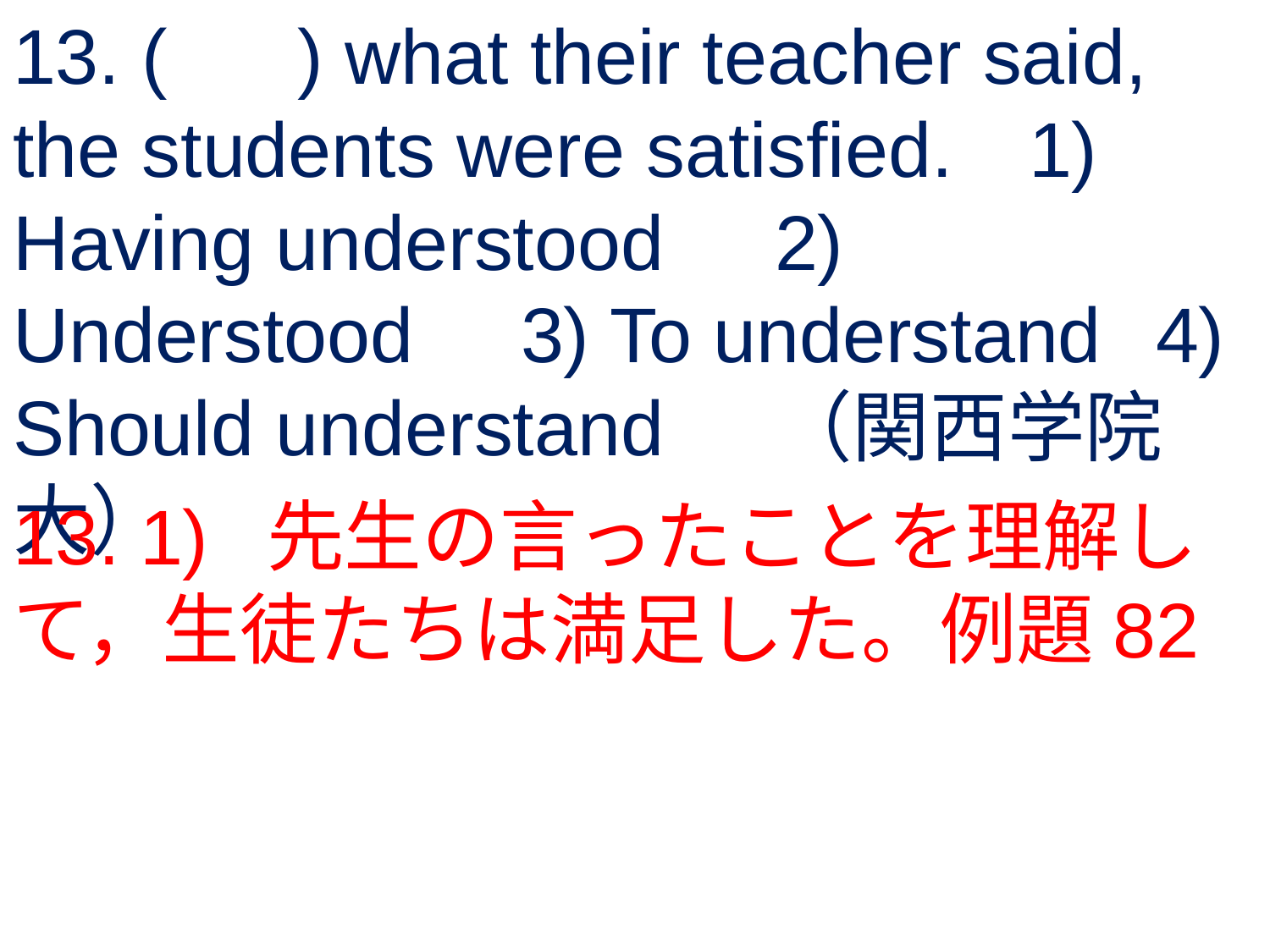

# 13. (      ) what their teacher said, the students were satisfied.	1) Having understood	2) Understood	3) To understand	4) Should understand	（関西学院大）
13.	1) 	先生の言ったことを理解して，生徒たちは満足した。例題82